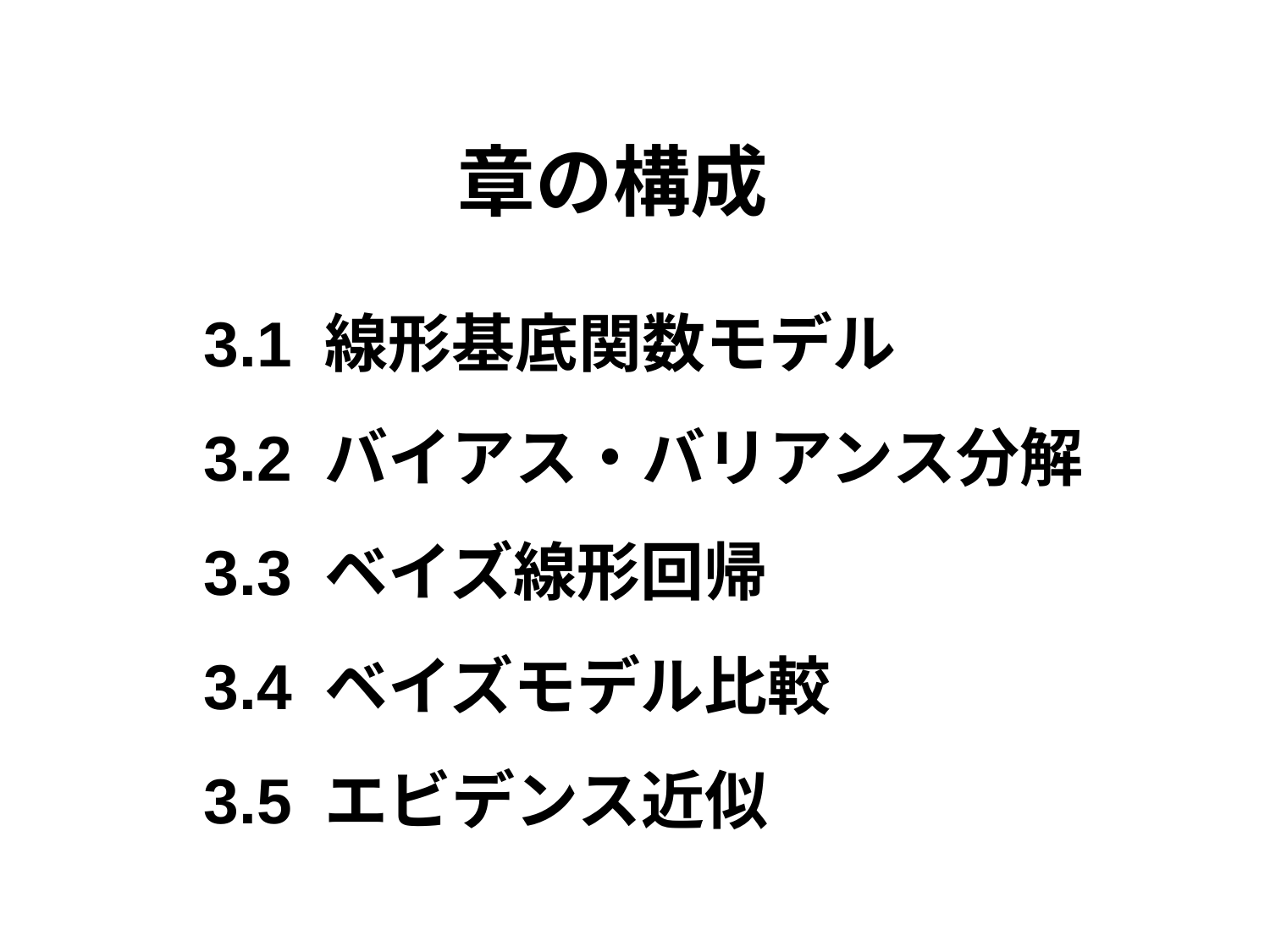

章の構成
3.1 線形基底関数モデル
3.2 バイアス・バリアンス分解
3.3 ベイズ線形回帰
3.4 ベイズモデル比較
3.5 エビデンス近似